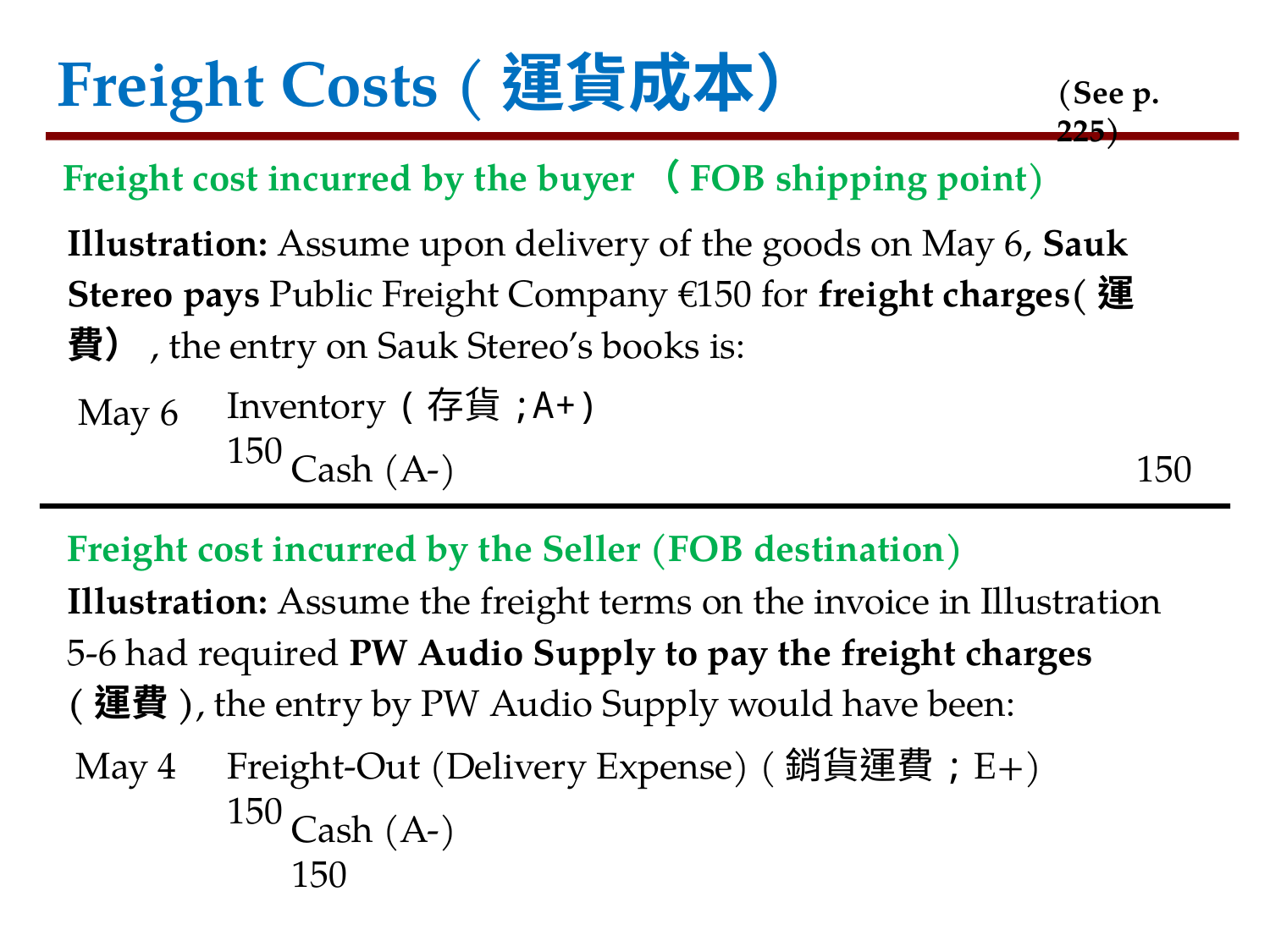

Freight Costs (運貨成本）
(See p. 225)

Freight cost incurred by the buyer（FOB shipping point)
Illustration: Assume upon delivery of the goods on May 6, Sauk Stereo pays Public Freight Company €150 for freight charges(運費）, the entry on Sauk Stereo’s books is:
May 6
Inventory (存貨;A+)                                   150
Cash (A-)                                                                       	  150

Freight cost incurred by the Seller (FOB destination)
Illustration: Assume the freight terms on the invoice in Illustration 5-6 had required PW Audio Supply to pay the freight charges (運費), the entry by PW Audio Supply would have been:
May 4
Freight-Out (Delivery Expense) (銷貨運費; E+)     150
Cash (A-)                                                                 	        150